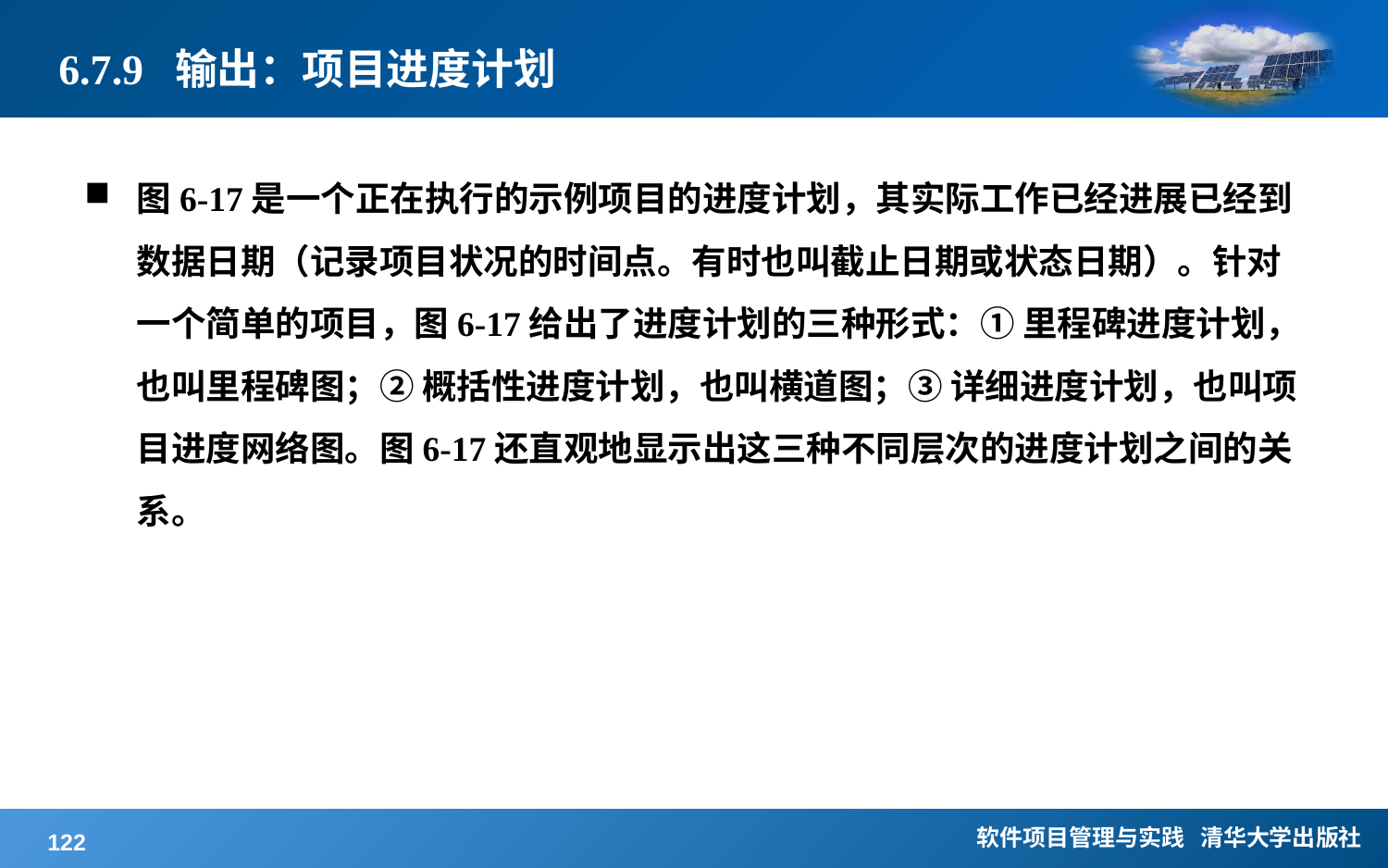

# 6.7.9  输出：项目进度计划
图6-17是一个正在执行的示例项目的进度计划，其实际工作已经进展已经到数据日期（记录项目状况的时间点。有时也叫截止日期或状态日期）。针对一个简单的项目，图6-17给出了进度计划的三种形式：① 里程碑进度计划，也叫里程碑图；② 概括性进度计划，也叫横道图；③ 详细进度计划，也叫项目进度网络图。图6-17还直观地显示出这三种不同层次的进度计划之间的关系。